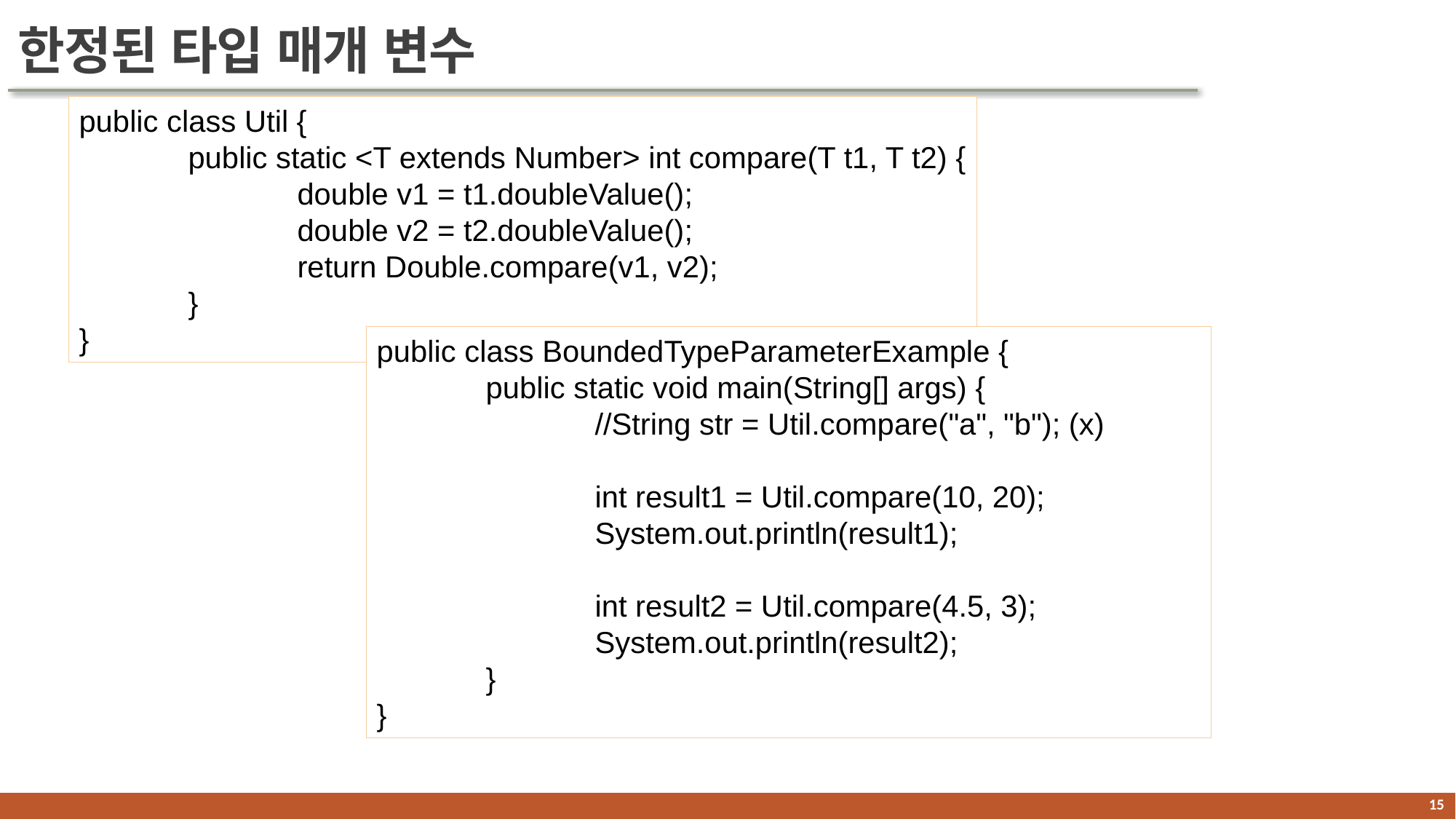

# 한정된 타입 매개 변수
public class Util {
	public static <T extends Number> int compare(T t1, T t2) {
		double v1 = t1.doubleValue();
		double v2 = t2.doubleValue();
		return Double.compare(v1, v2);
	}
}
public class BoundedTypeParameterExample {
	public static void main(String[] args) {
		//String str = Util.compare("a", "b"); (x)

		int result1 = Util.compare(10, 20);
		System.out.println(result1);

		int result2 = Util.compare(4.5, 3);
		System.out.println(result2);
	}
}
15